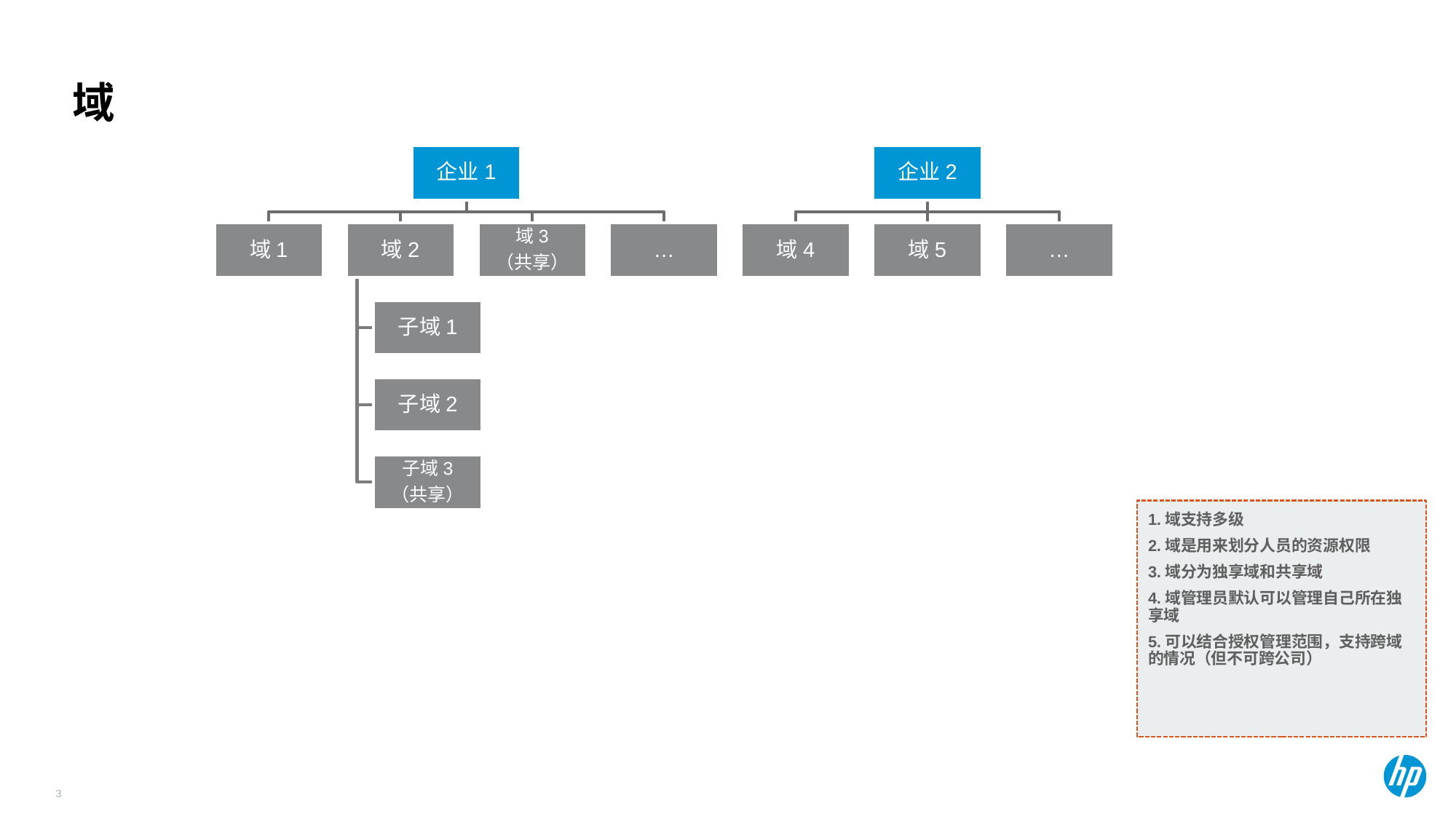

# 域
企业1
域1
域2
子域1
子域2
子域3
（共享）
域3
（共享）
…
企业2
域4
域5
…
1.域支持多级
2.域是用来划分人员的资源权限
3.域分为独享域和共享域
4.域管理员默认可以管理自己所在独享域
5.可以结合授权管理范围，支持跨域的情况（但不可跨公司）
3